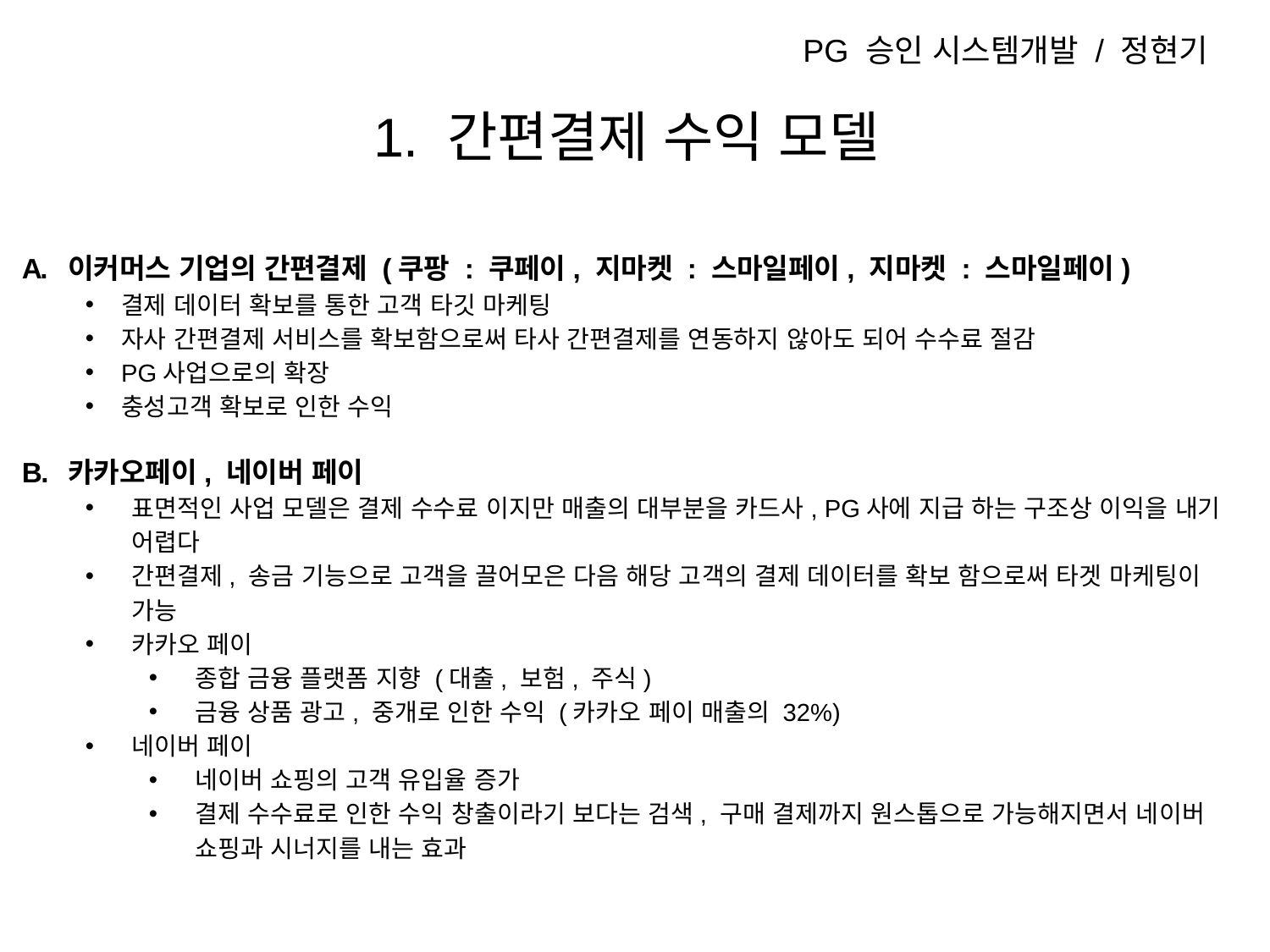

PG 승인 시스템개발 / 정현기

1. 간편결제 수익 모델

이커머스 기업의 간편결제 (쿠팡 : 쿠페이, 지마켓 : 스마일페이, 지마켓 : 스마일페이)
결제 데이터 확보를 통한 고객 타깃 마케팅
자사 간편결제 서비스를 확보함으로써 타사 간편결제를 연동하지 않아도 되어 수수료 절감
PG사업으로의 확장
충성고객 확보로 인한 수익

카카오페이, 네이버 페이
표면적인 사업 모델은 결제 수수료 이지만 매출의 대부분을 카드사, PG사에 지급 하는 구조상 이익을 내기 어렵다
간편결제, 송금 기능으로 고객을 끌어모은 다음 해당 고객의 결제 데이터를 확보 함으로써 타겟 마케팅이 가능
카카오 페이
종합 금융 플랫폼 지향 (대출, 보험, 주식)
금융 상품 광고, 중개로 인한 수익 (카카오 페이 매출의 32%)
네이버 페이
네이버 쇼핑의 고객 유입율 증가
결제 수수료로 인한 수익 창출이라기 보다는 검색, 구매 결제까지 원스톱으로 가능해지면서 네이버 쇼핑과 시너지를 내는 효과